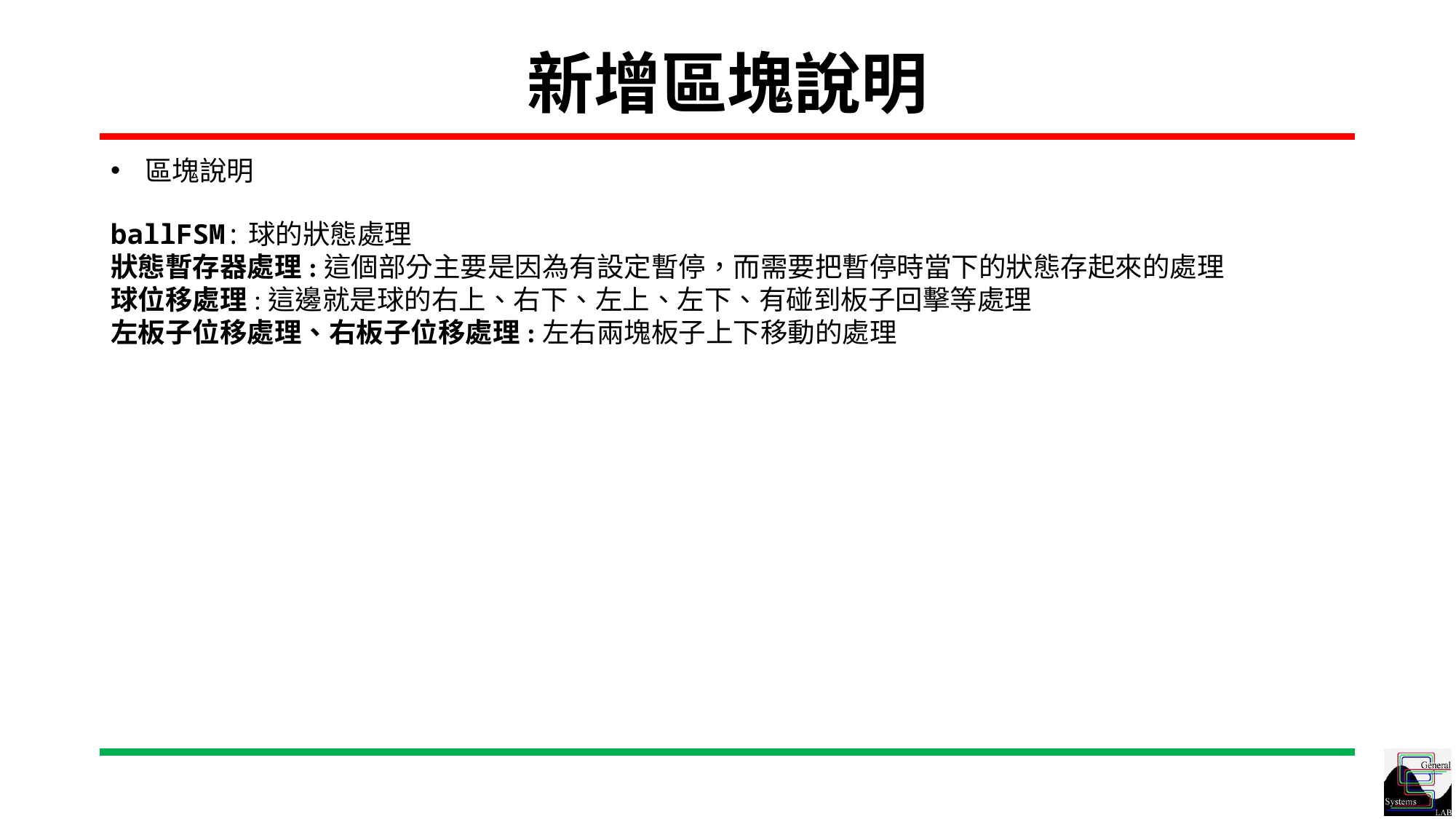

# 新增區塊說明
區塊說明
ballFSM:球的狀態處理
狀態暫存器處理:這個部分主要是因為有設定暫停，而需要把暫停時當下的狀態存起來的處理
球位移處理:這邊就是球的右上、右下、左上、左下、有碰到板子回擊等處理
左板子位移處理、右板子位移處理:左右兩塊板子上下移動的處理